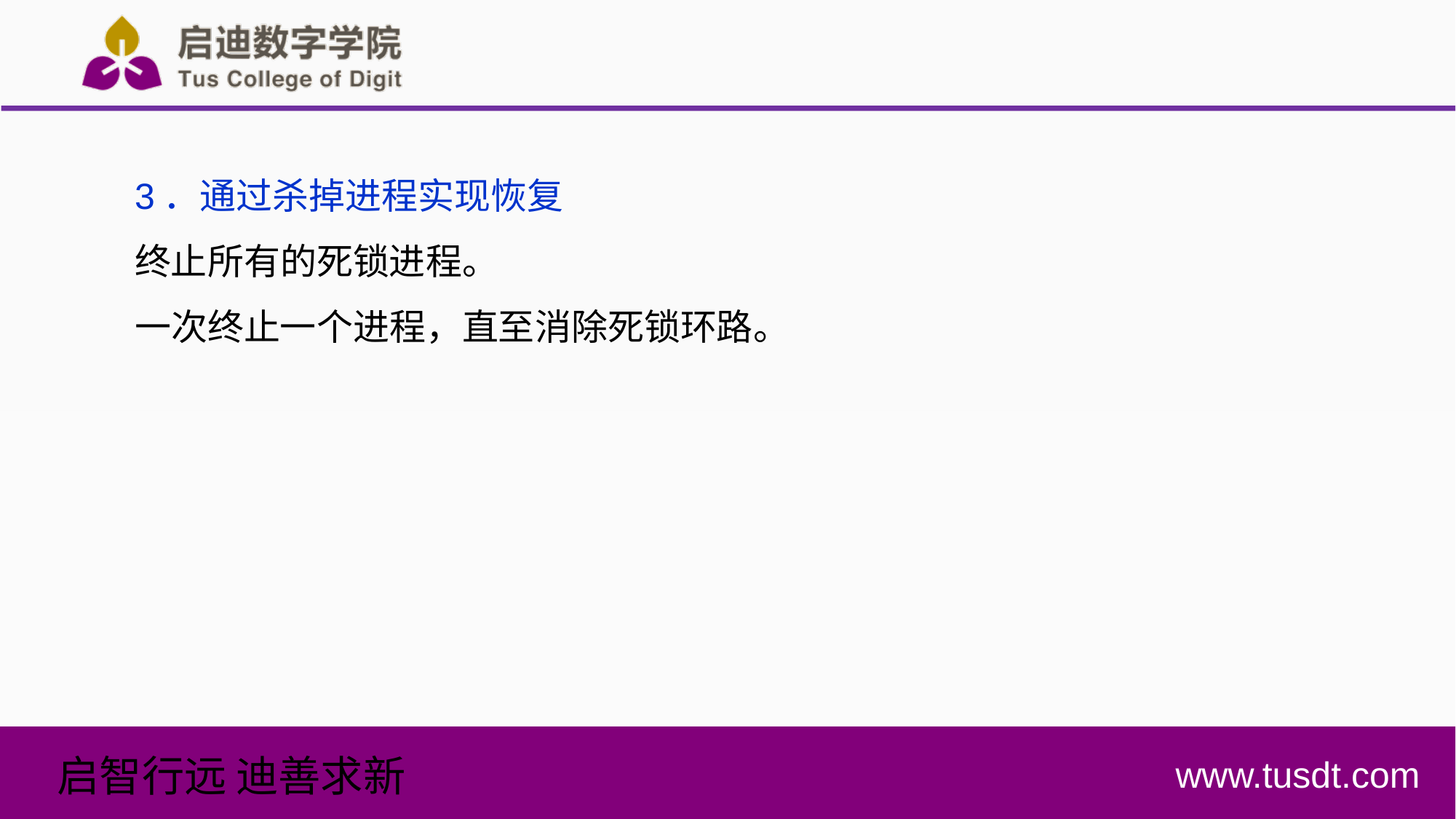

3．通过杀掉进程实现恢复
终止所有的死锁进程。
一次终止一个进程，直至消除死锁环路。